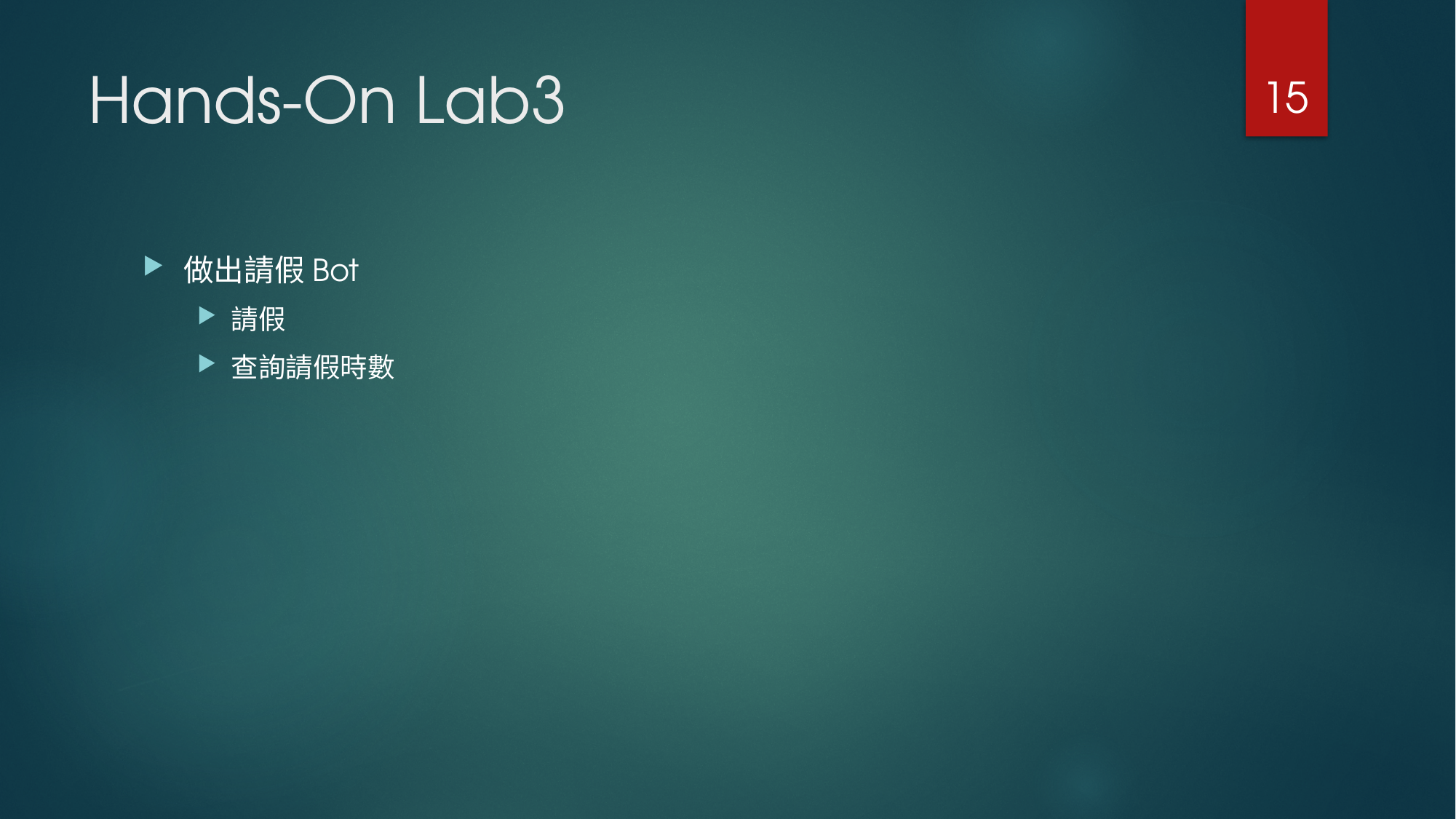

15
# Hands-On Lab3
做出請假Bot
請假
查詢請假時數